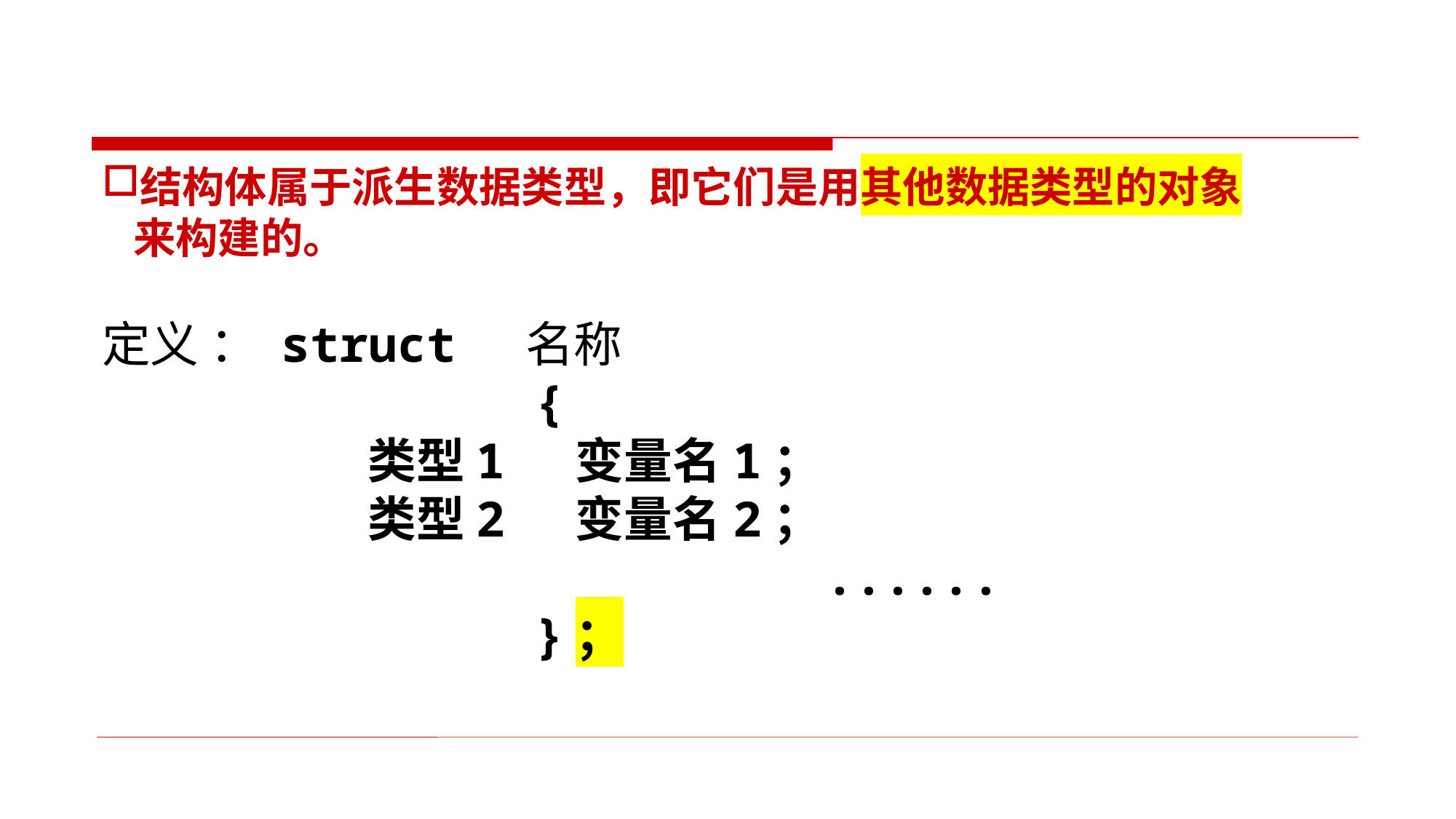

结构体属于派生数据类型，即它们是用其他数据类型的对象来构建的。

定义 ： struct  名称
             {
                  类型1  变量名1；
                  类型2  变量名2；
                       ......
             }；